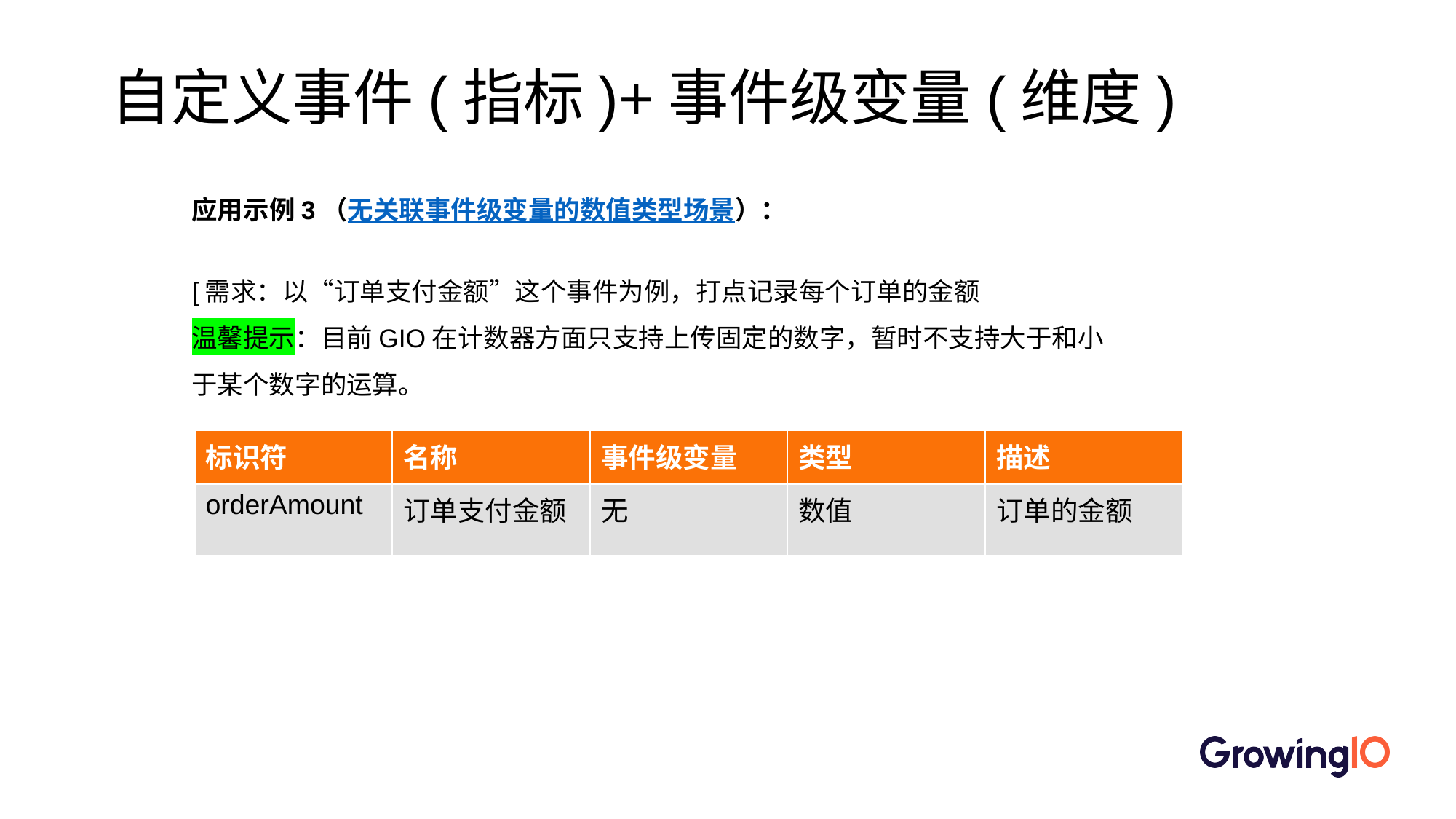

# 自定义事件(指标)+事件级变量(维度)
应用示例3（无关联事件级变量的数值类型场景）：

[需求：以“订单支付金额”这个事件为例，打点记录每个订单的金额
温馨提示：目前GIO在计数器方面只支持上传固定的数字，暂时不支持大于和小于某个数字的运算。
| 标识符 | 名称 | 事件级变量 | 类型 | 描述 |
| --- | --- | --- | --- | --- |
| orderAmount | 订单支付金额 | 无 | 数值 | 订单的金额 |